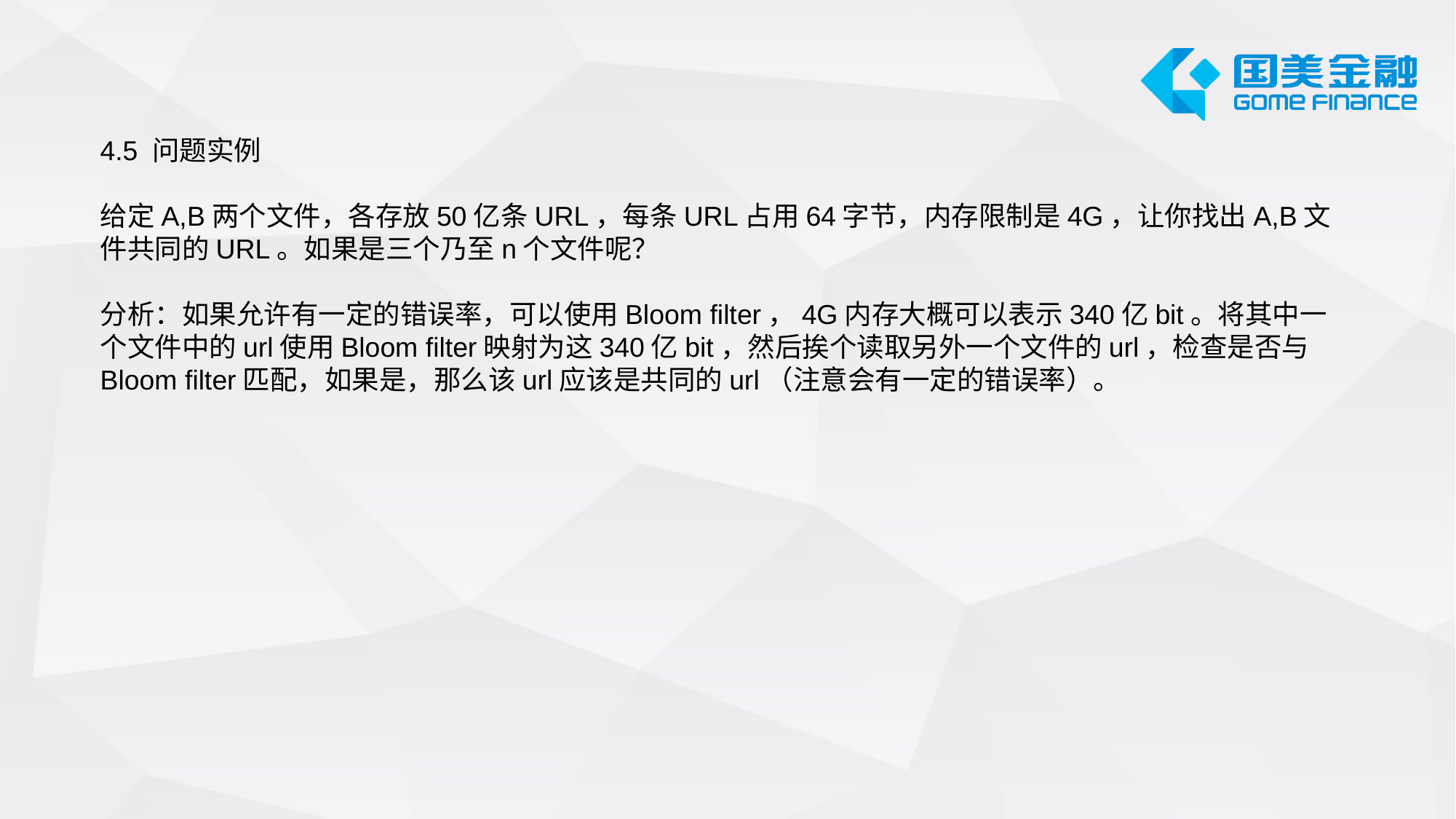

4.5 问题实例

给定A,B两个文件，各存放50亿条URL，每条URL占用64字节，内存限制是4G，让你找出A,B文件共同的URL。如果是三个乃至n个文件呢？

分析：如果允许有一定的错误率，可以使用Bloom filter，4G内存大概可以表示340亿bit。将其中一个文件中的url使用Bloom filter映射为这340亿bit，然后挨个读取另外一个文件的url，检查是否与Bloom filter匹配，如果是，那么该url应该是共同的url（注意会有一定的错误率）。